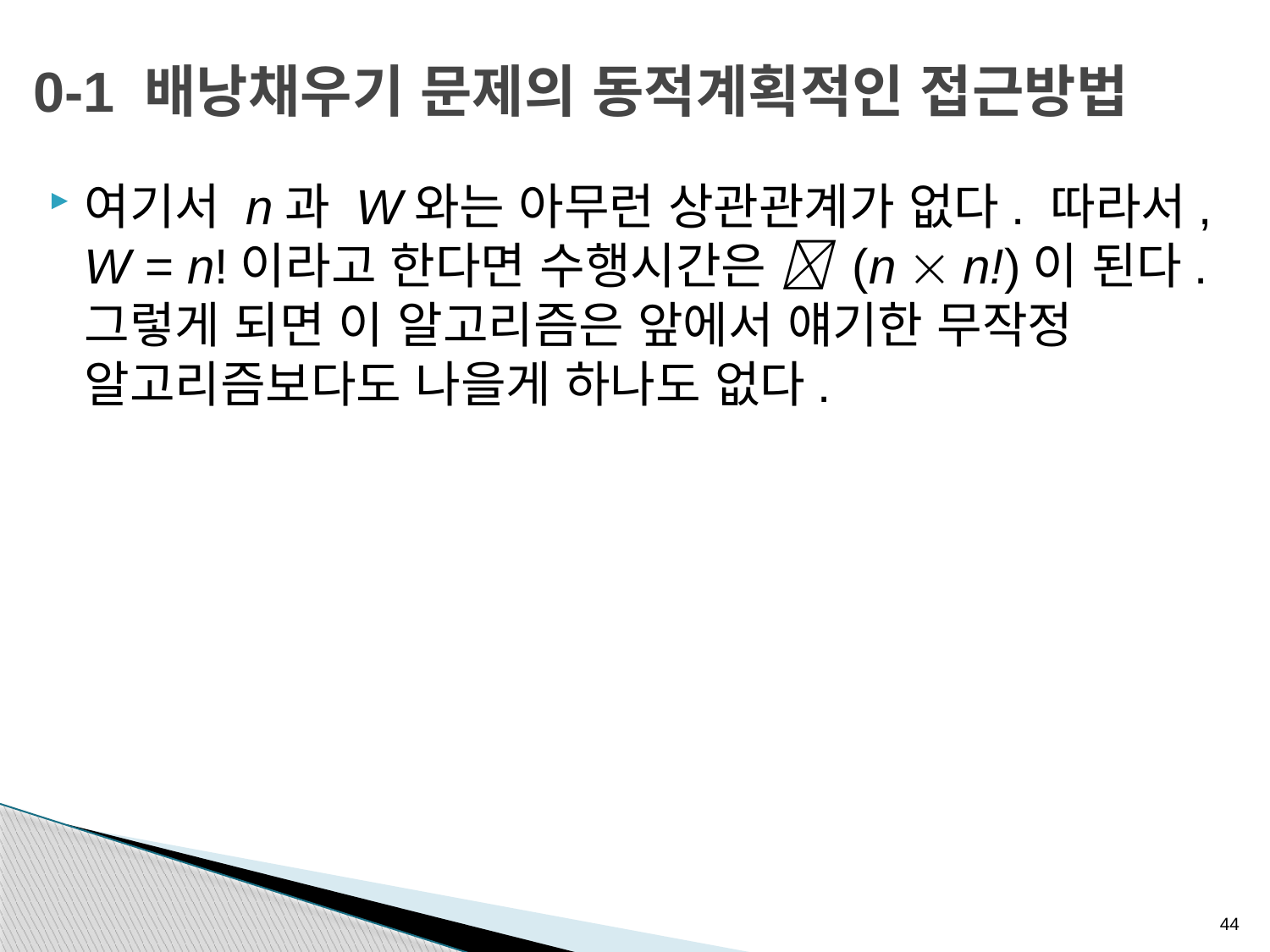

# 0-1 배낭채우기 문제의 동적계획적인 접근방법
여기서 n과 W와는 아무런 상관관계가 없다. 따라서, W = n!이라고 한다면 수행시간은 Θ (n × n!)이 된다. 그렇게 되면 이 알고리즘은 앞에서 얘기한 무작정 알고리즘보다도 나을게 하나도 없다.
44